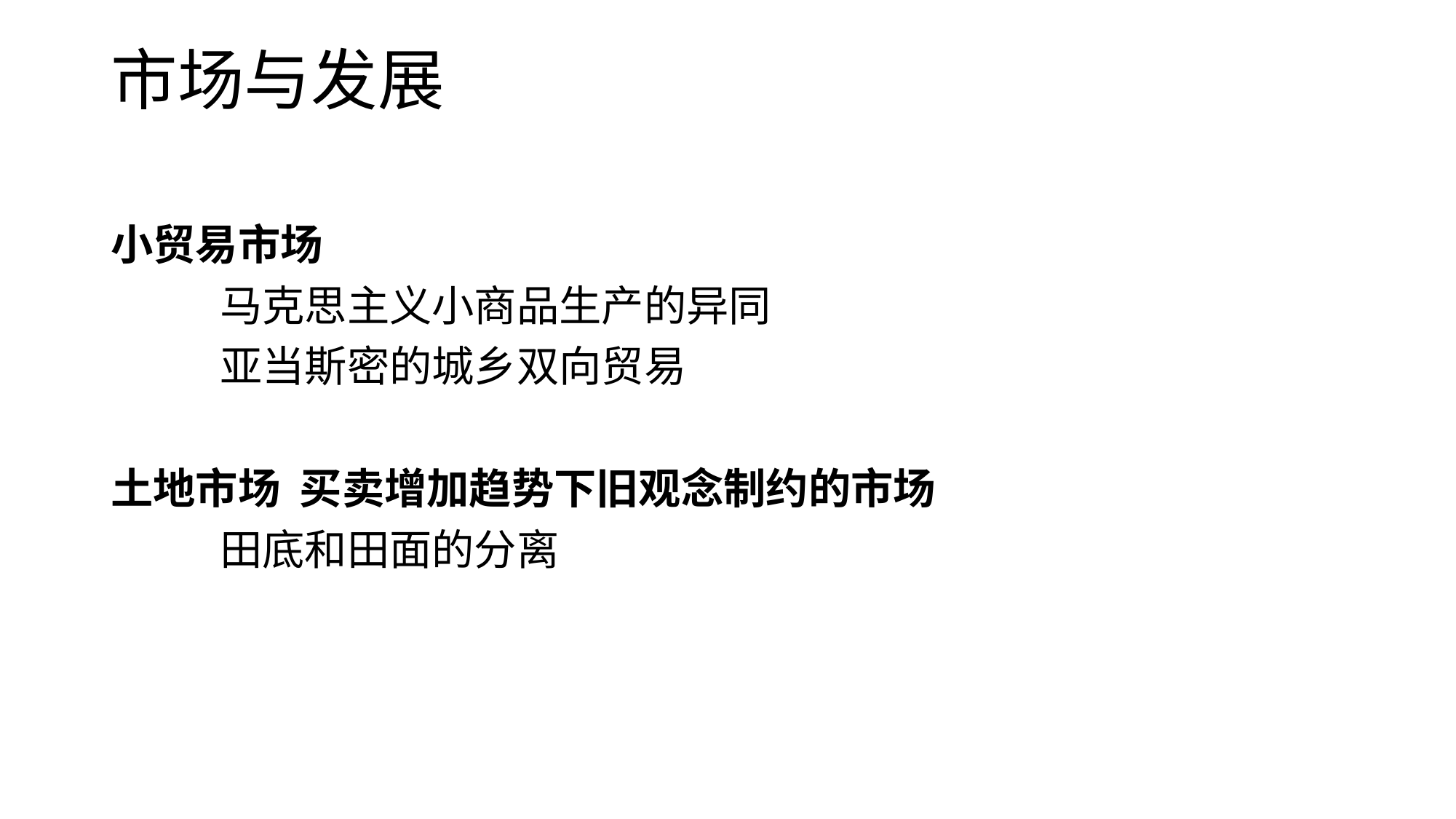

# 市场与发展
小贸易市场
	马克思主义小商品生产的异同
	亚当斯密的城乡双向贸易

土地市场  买卖增加趋势下旧观念制约的市场
	田底和田面的分离